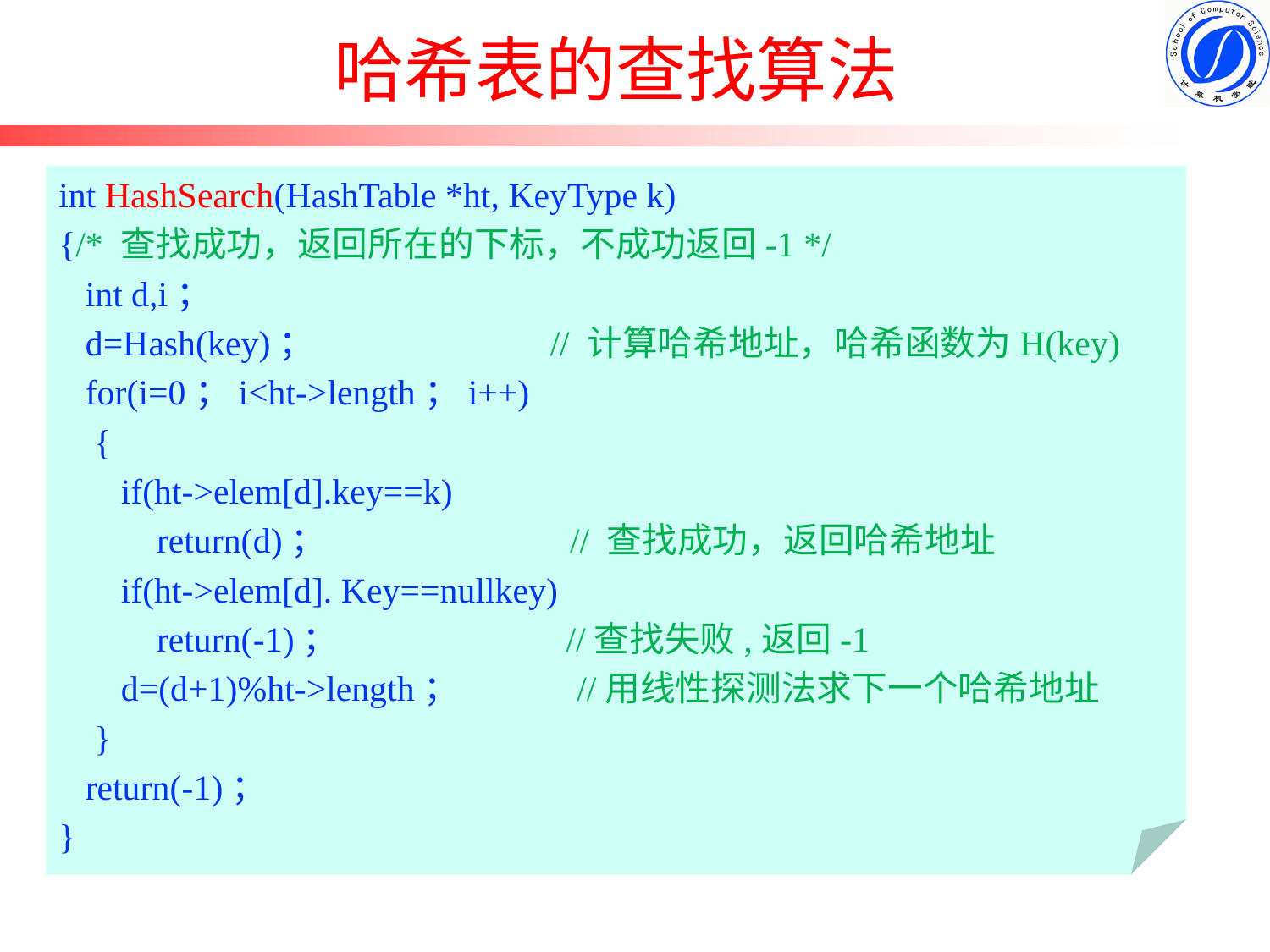

# 哈希表的查找算法
int HashSearch(HashTable *ht, KeyType k)
{/* 查找成功，返回所在的下标，不成功返回-1 */
   int d,i；
   d=Hash(key)；                             // 计算哈希地址，哈希函数为H(key)
   for(i=0；i<ht->length；i++)
    {
       if(ht->elem[d].key==k)
           return(d)；                              // 查找成功，返回哈希地址
       if(ht->elem[d]. Key==nullkey)
           return(-1)；                            //查找失败,返回-1
       d=(d+1)%ht->length；              //用线性探测法求下一个哈希地址
    }
   return(-1)；
}